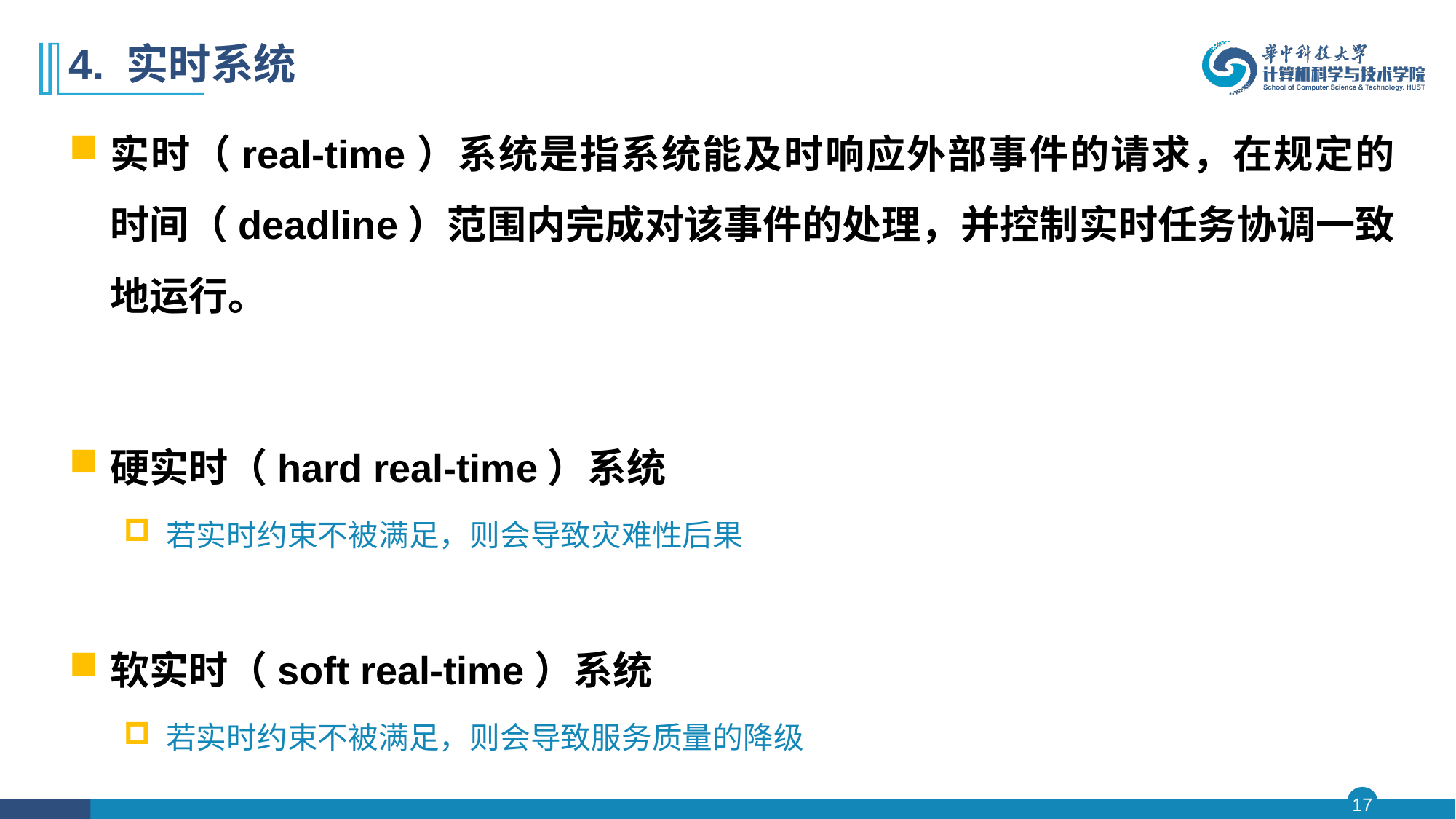

# 4. 实时系统
实时（real-time）系统是指系统能及时响应外部事件的请求，在规定的时间（deadline）范围内完成对该事件的处理，并控制实时任务协调一致地运行。

硬实时（hard real-time）系统
若实时约束不被满足，则会导致灾难性后果

软实时（soft real-time）系统
若实时约束不被满足，则会导致服务质量的降级